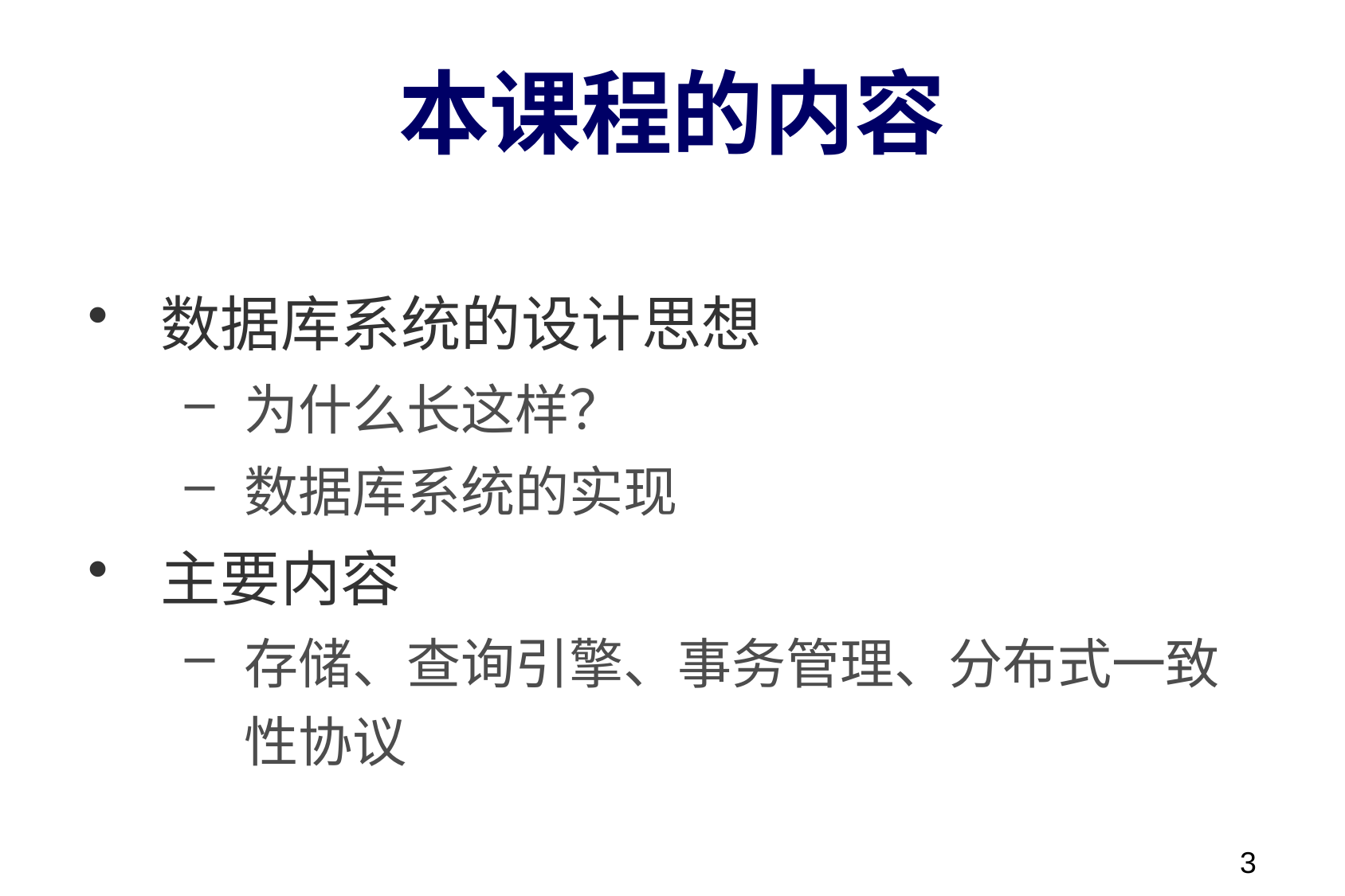

# 本课程的内容

数据库系统的设计思想
为什么长这样？
数据库系统的实现
主要内容
存储、查询引擎、事务管理、分布式一致性协议

3